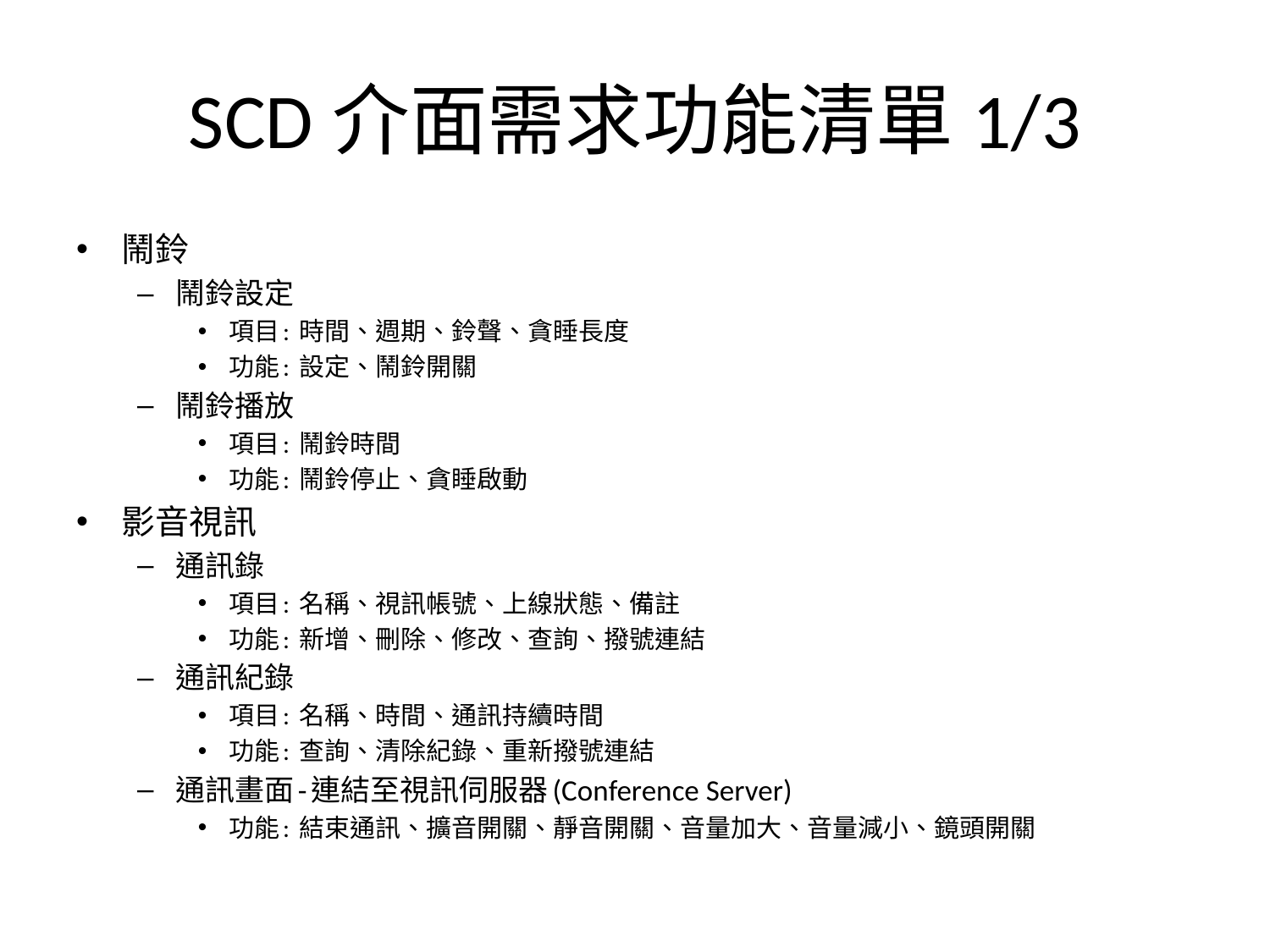

# SCD介面需求功能清單1/3
鬧鈴
鬧鈴設定
項目: 時間、週期、鈴聲、貪睡長度
功能: 設定、鬧鈴開關
鬧鈴播放
項目: 鬧鈴時間
功能: 鬧鈴停止、貪睡啟動
影音視訊
通訊錄
項目: 名稱、視訊帳號、上線狀態、備註
功能: 新增、刪除、修改、查詢、撥號連結
通訊紀錄
項目: 名稱、時間、通訊持續時間
功能: 查詢、清除紀錄、重新撥號連結
通訊畫面-連結至視訊伺服器(Conference Server)
功能: 結束通訊、擴音開關、靜音開關、音量加大、音量減小、鏡頭開關